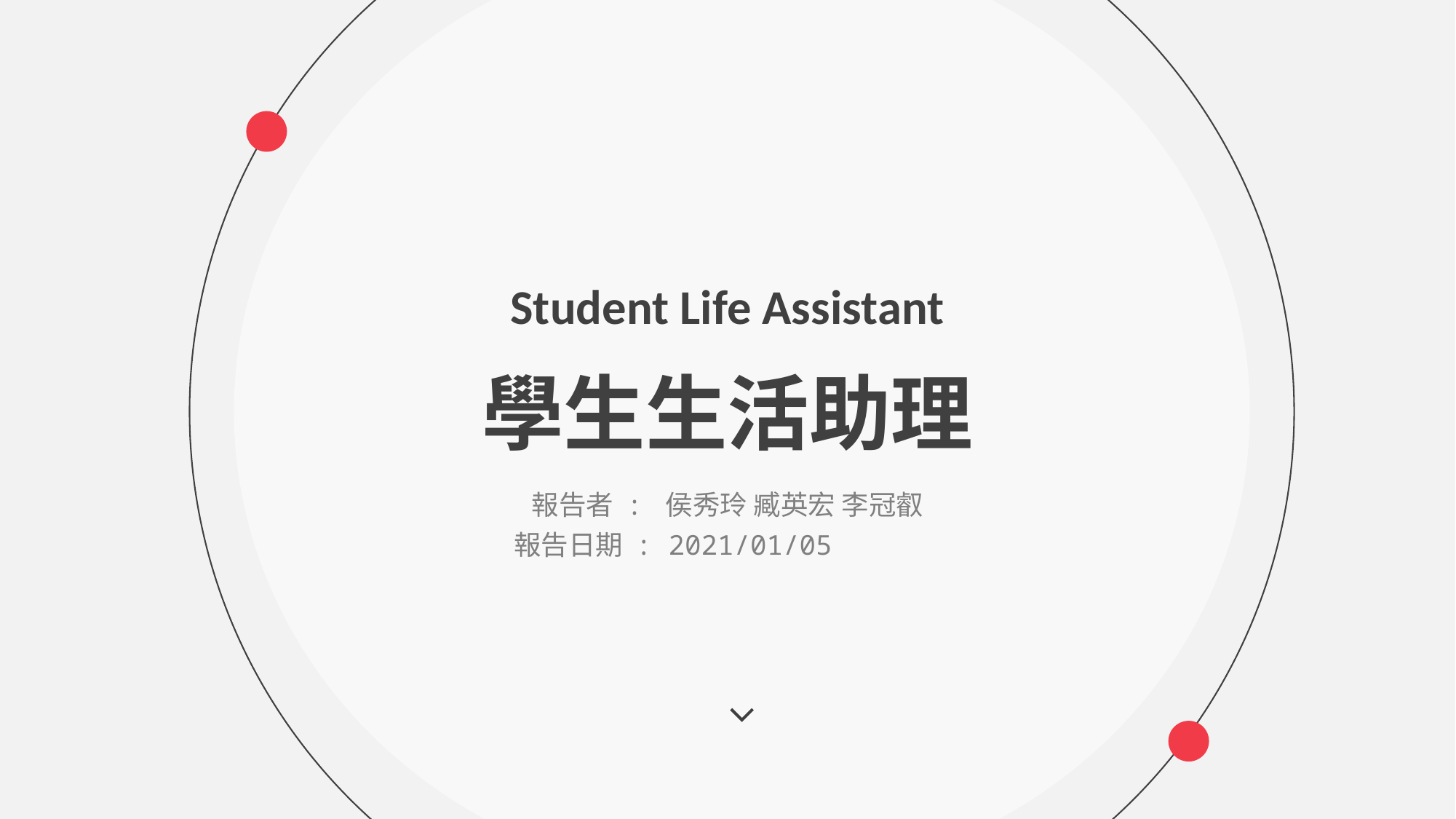

Student Life Assistant
學生生活助理
報告者 : 侯秀玲 臧英宏 李冠叡
報告日期 : 2021/01/05